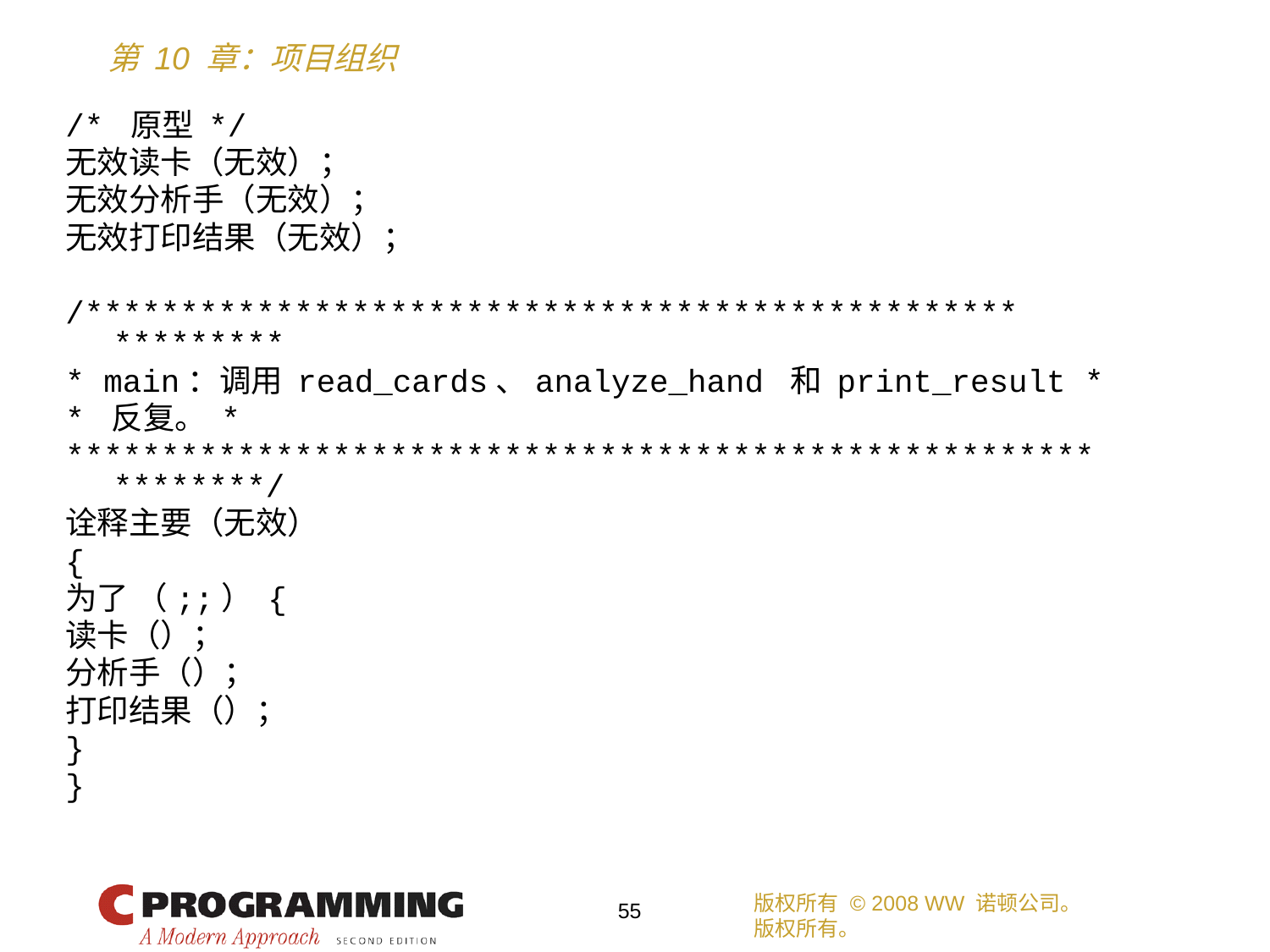

/* 原型 */
无效读卡（无效）；
无效分析手（无效）；
无效打印结果（无效）；

/************************************************* *********
* main：调用 read_cards、analyze_hand 和 print_result *
* 反复。 *
****************************************************** ********/
诠释主要（无效）
{
为了 （;;） {
读卡（）；
分析手（）；
打印结果（）；
}
}
版权所有 © 2008 WW 诺顿公司。
版权所有。
55